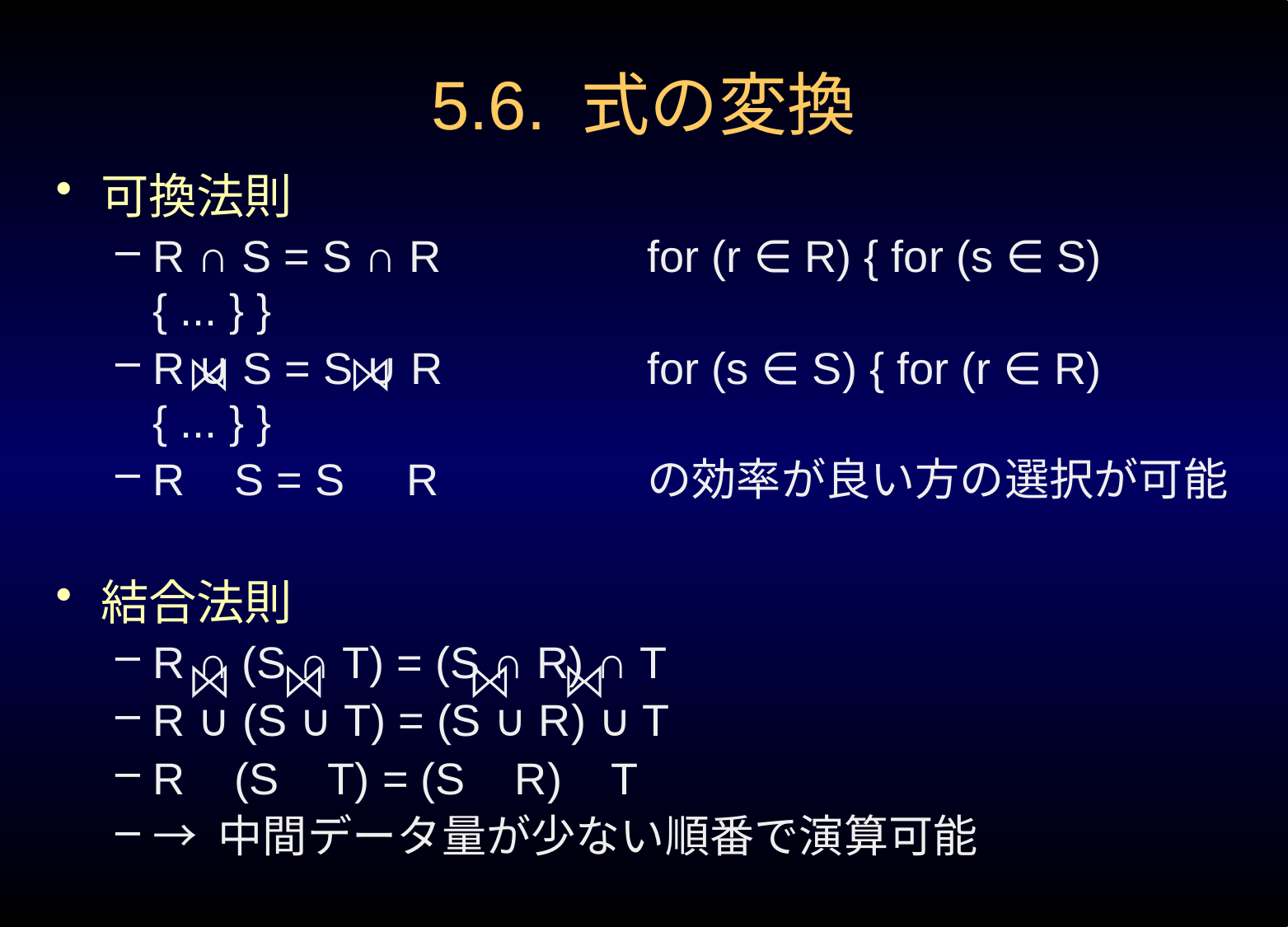

# 5.6. 式の変換
可換法則
R ∩ S = S ∩ R		for (r ∈ R) { for (s ∈ S) { ... } }
R ∪ S = S ∪ R		for (s ∈ S) { for (r ∈ R) { ... } }
R    S = S     R		の効率が良い方の選択が可能

結合法則
R ∩ (S ∩ T) = (S ∩ R) ∩ T
R ∪ (S ∪ T) = (S ∪ R) ∪ T
R    (S    T) = (S    R)    T
→ 中間データ量が少ない順番で演算可能